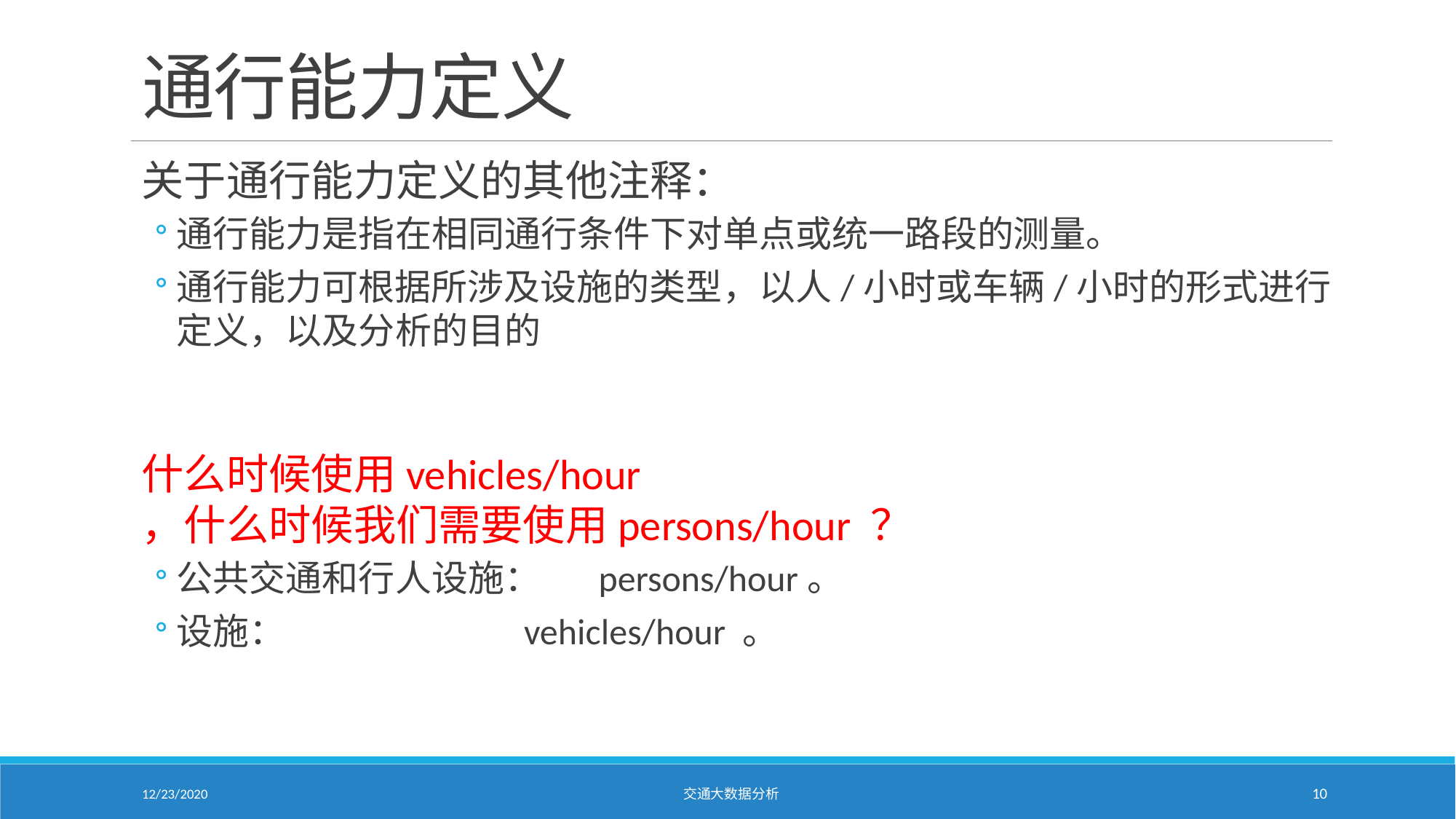

# 通行能力定义
关于通行能力定义的其他注释：
通行能力是指在相同通行条件下对单点或统一路段的测量。
通行能力可根据所涉及设施的类型，以人/小时或车辆/小时的形式进行定义，以及分析的目的

什么时候使用vehicles/hour ，什么时候我们需要使用persons/hour ？
公共交通和行人设施：      persons/hour。
设施：                            vehicles/hour 。
12/23/2020
交通大数据分析
10